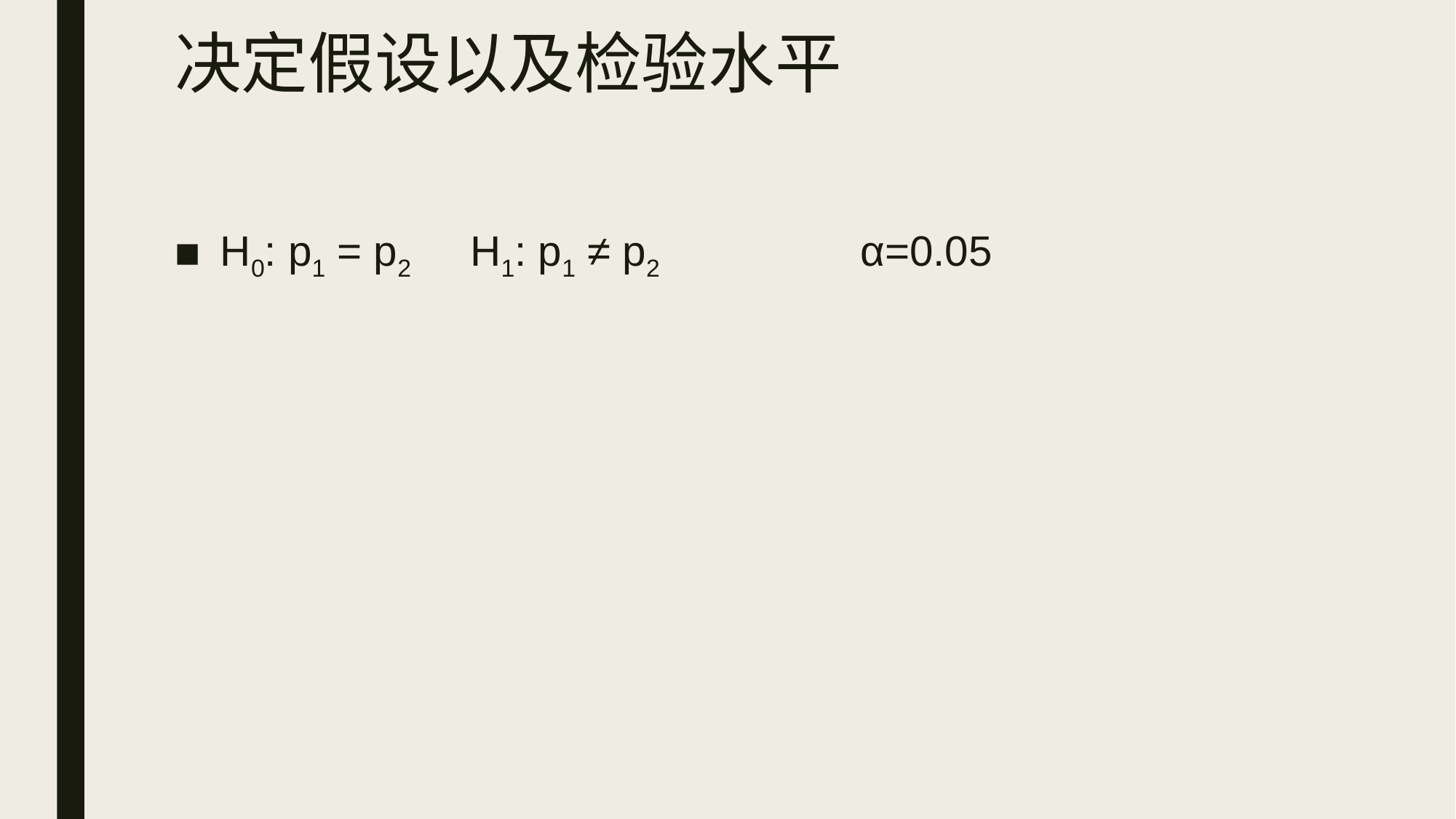

# 决定假设以及检验水平
H0: p1 = p2     H1: p1 ≠ p2                 α=0.05